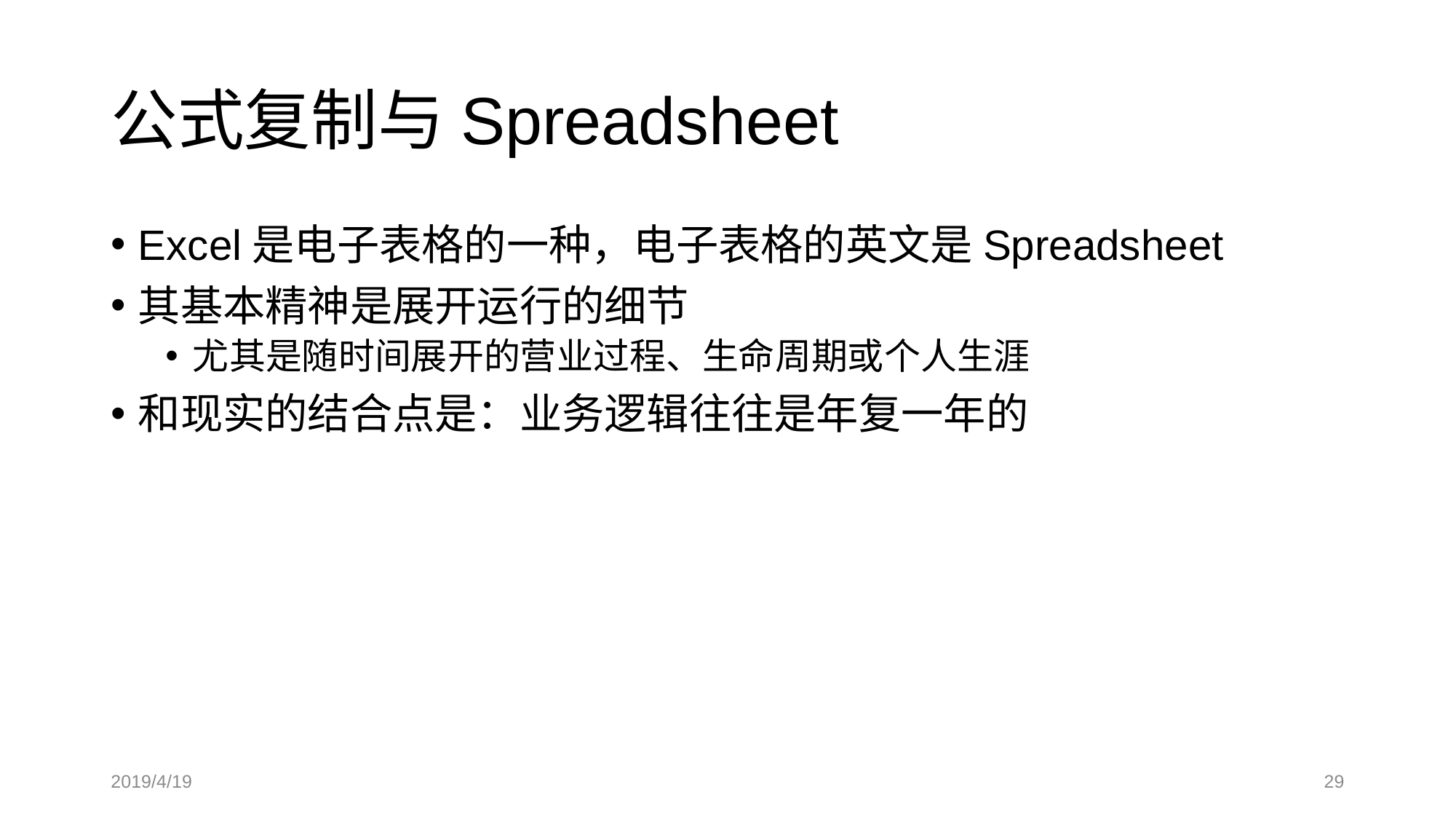

# 公式复制与Spreadsheet
Excel是电子表格的一种，电子表格的英文是Spreadsheet
其基本精神是展开运行的细节
尤其是随时间展开的营业过程、生命周期或个人生涯
和现实的结合点是：业务逻辑往往是年复一年的
2019/4/19
29